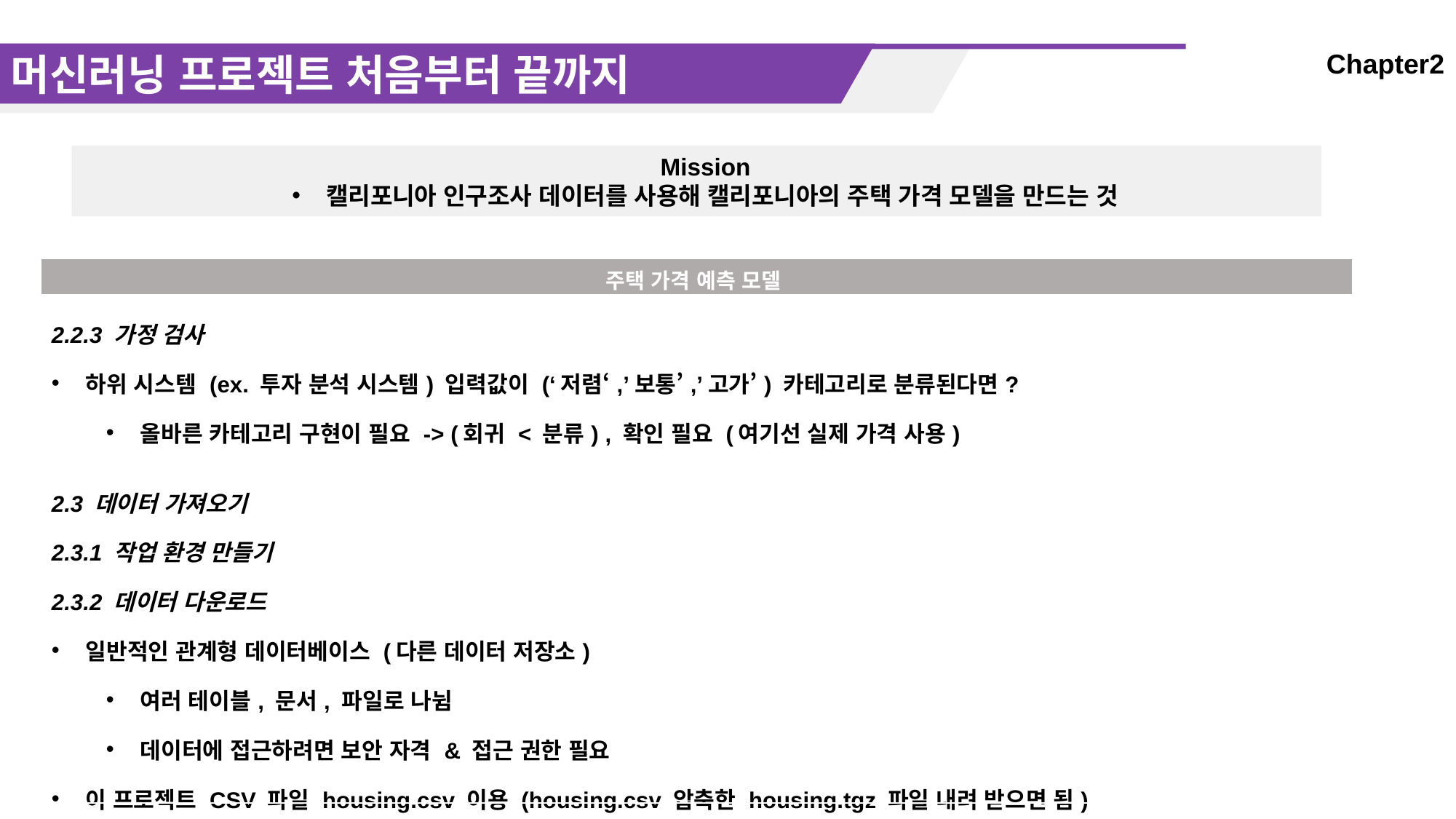

머신러닝 프로젝트 처음부터 끝까지
Chapter2

Mission
캘리포니아 인구조사 데이터를 사용해 캘리포니아의 주택 가격 모델을 만드는 것
| 주택 가격 예측 모델 |
| --- |
| 2.2.3 가정 검사 하위 시스템 (ex. 투자 분석 시스템) 입력값이 (‘저렴‘,’보통’,’고가’) 카테고리로 분류된다면? 올바른 카테고리 구현이 필요 -> (회귀 < 분류) , 확인 필요 (여기선 실제 가격 사용) 2.3 데이터 가져오기 2.3.1 작업 환경 만들기 2.3.2 데이터 다운로드 일반적인 관계형 데이터베이스 (다른 데이터 저장소) 여러 테이블, 문서, 파일로 나뉨 데이터에 접근하려면 보안 자격 & 접근 권한 필요 이 프로젝트 CSV 파일 housing.csv 이용 (housing.csv 압축한 housing.tgz 파일 내려 받으면 됨) 웹 브라우저 이용, 파일 내려받고 tar xzf housing.tgz 명령 실행, 압축 풀어 CSV 파일 얻을 수 있음 |